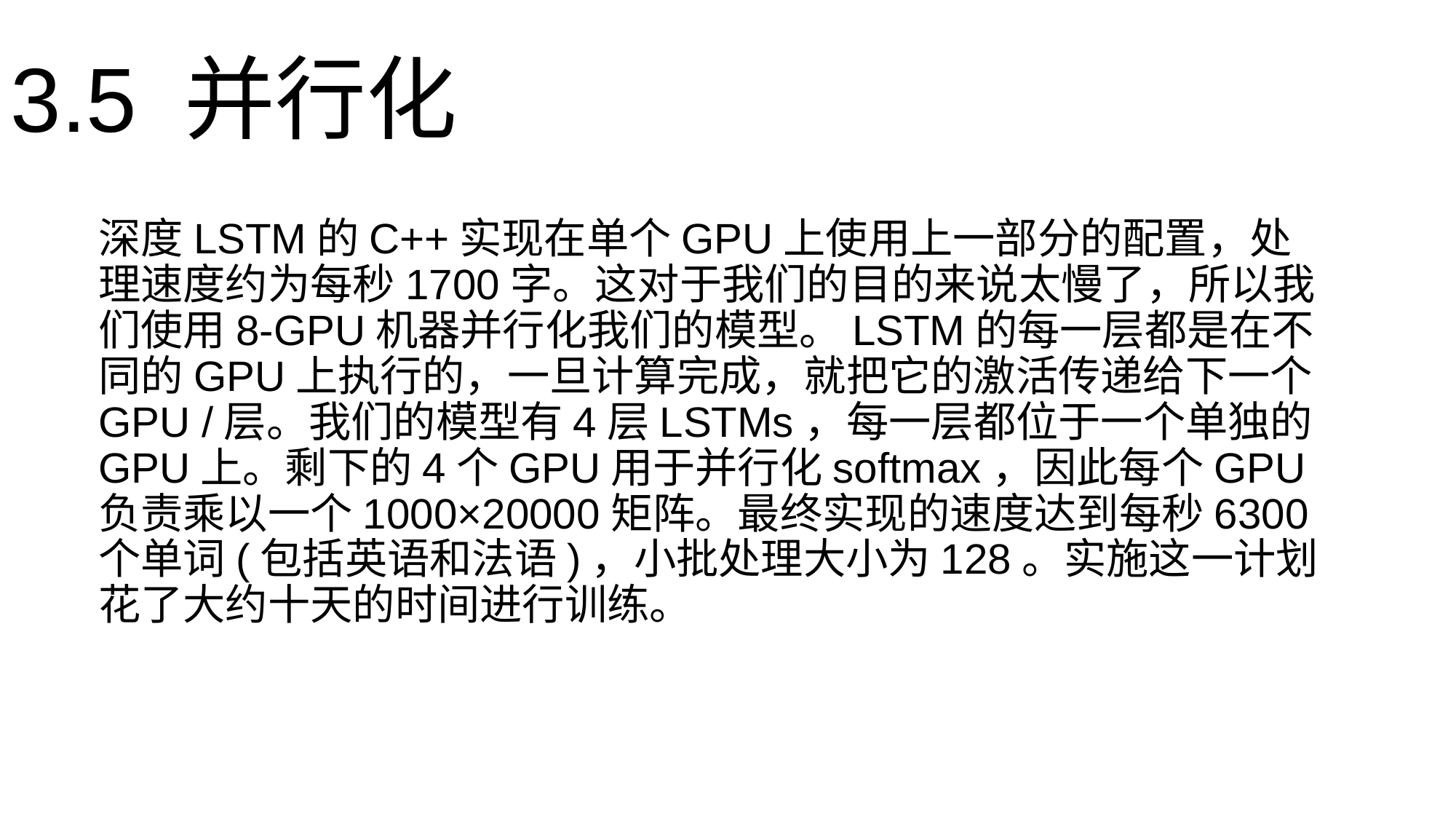

3.5 并行化
深度LSTM的C++实现在单个GPU上使用上一部分的配置，处理速度约为每秒1700字。这对于我们的目的来说太慢了，所以我们使用8-GPU机器并行化我们的模型。LSTM的每一层都是在不同的GPU上执行的，一旦计算完成，就把它的激活传递给下一个GPU /层。我们的模型有4层LSTMs，每一层都位于一个单独的GPU上。剩下的4个GPU用于并行化softmax，因此每个GPU负责乘以一个1000×20000矩阵。最终实现的速度达到每秒6300个单词(包括英语和法语)，小批处理大小为128。实施这一计划花了大约十天的时间进行训练。